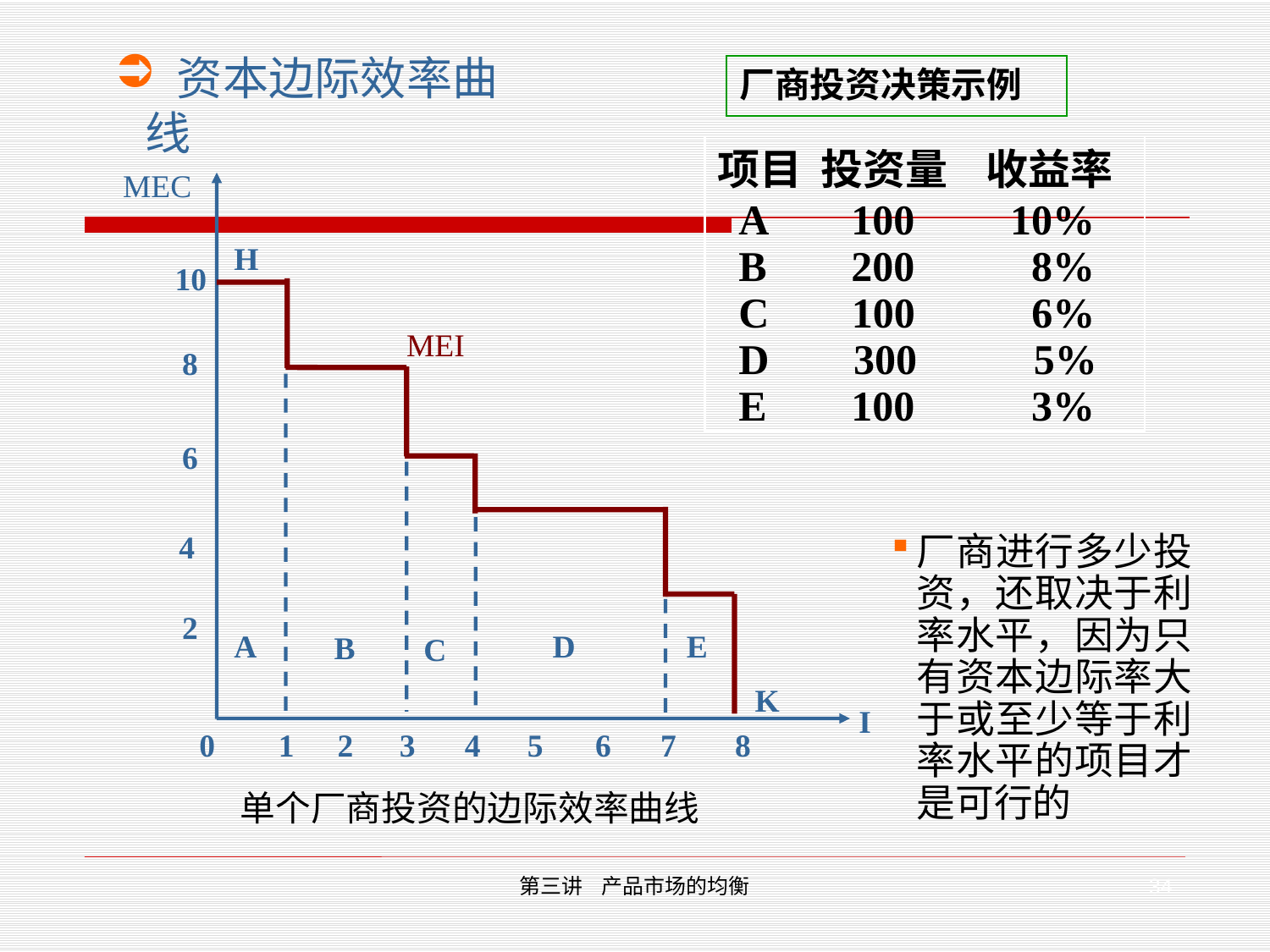

厂商投资决策示例
 资本边际效率曲线
项目  投资量    收益率
  A        100         10%
  B        200           8%
  C             100           6%
  D        300           5%
  E        100           3%
 MEC

H
10

MEI
8

6

4

2
D
A
E
B
C
K
I

0
1
2
3
4
5
6
7
8
单个厂商投资的边际效率曲线
厂商进行多少投资，还取决于利率水平，因为只有资本边际率大于或至少等于利率水平的项目才是可行的
34
第三讲    产品市场的均衡